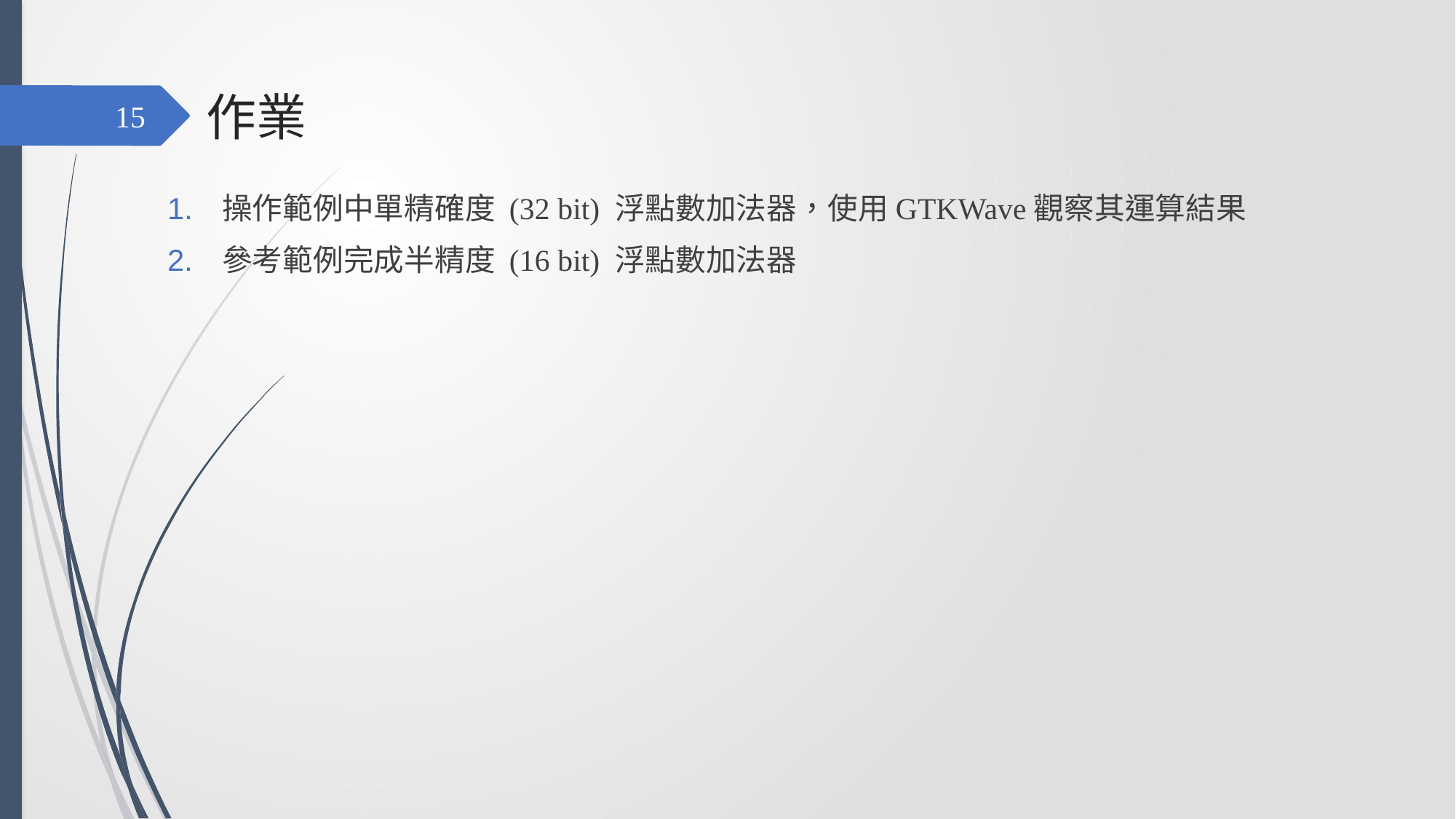

# 作業
15
操作範例中單精確度 (32 bit) 浮點數加法器，使用GTKWave觀察其運算結果
參考範例完成半精度 (16 bit) 浮點數加法器